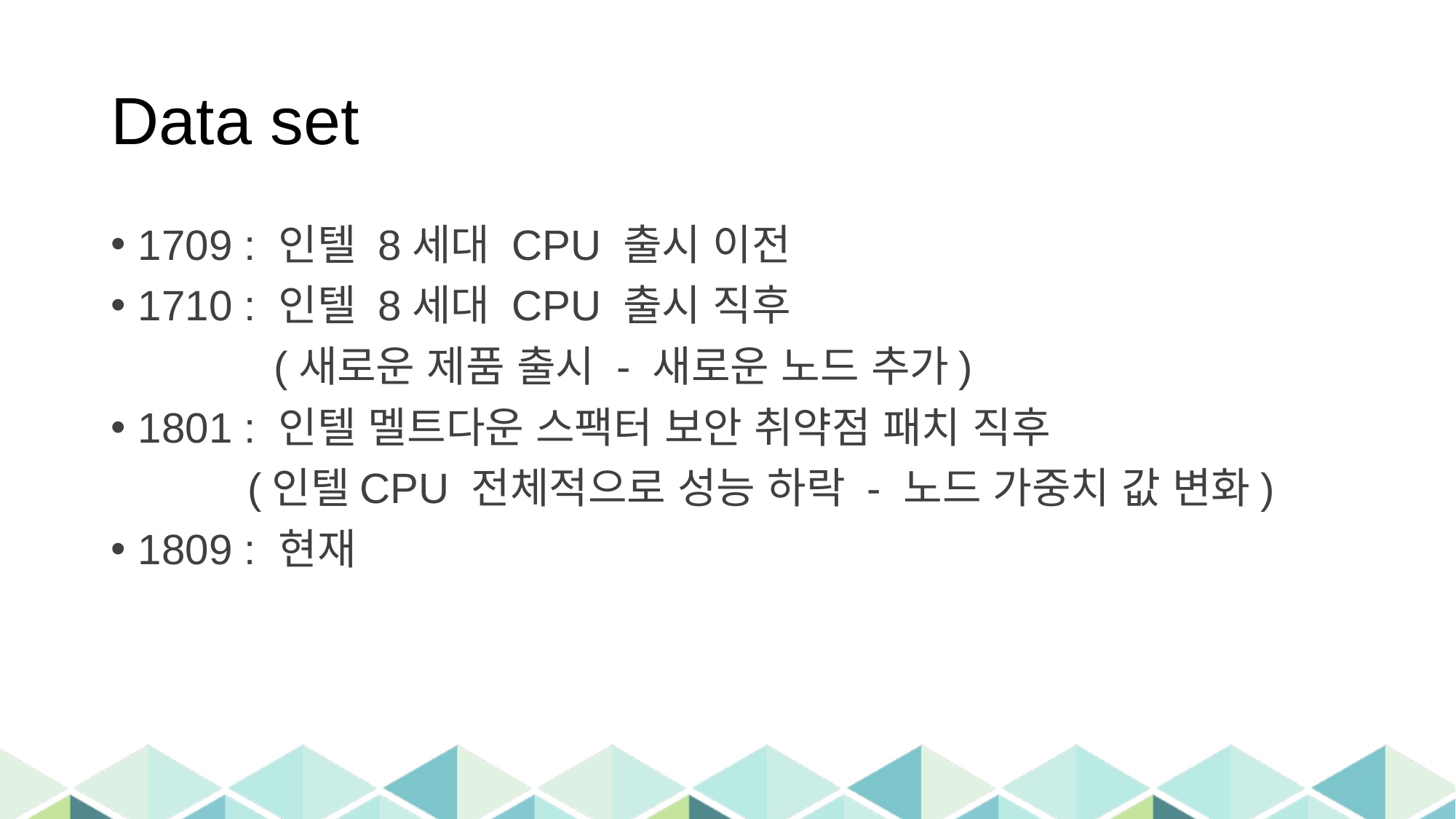

# Data set
1709 : 인텔 8세대 CPU 출시 이전
1710 : 인텔 8세대 CPU 출시 직후
  (새로운 제품 출시 - 새로운 노드 추가)
1801 : 인텔 멜트다운 스팩터 보안 취약점 패치 직후
         (인텔CPU 전체적으로 성능 하락 - 노드 가중치 값 변화)
1809 : 현재